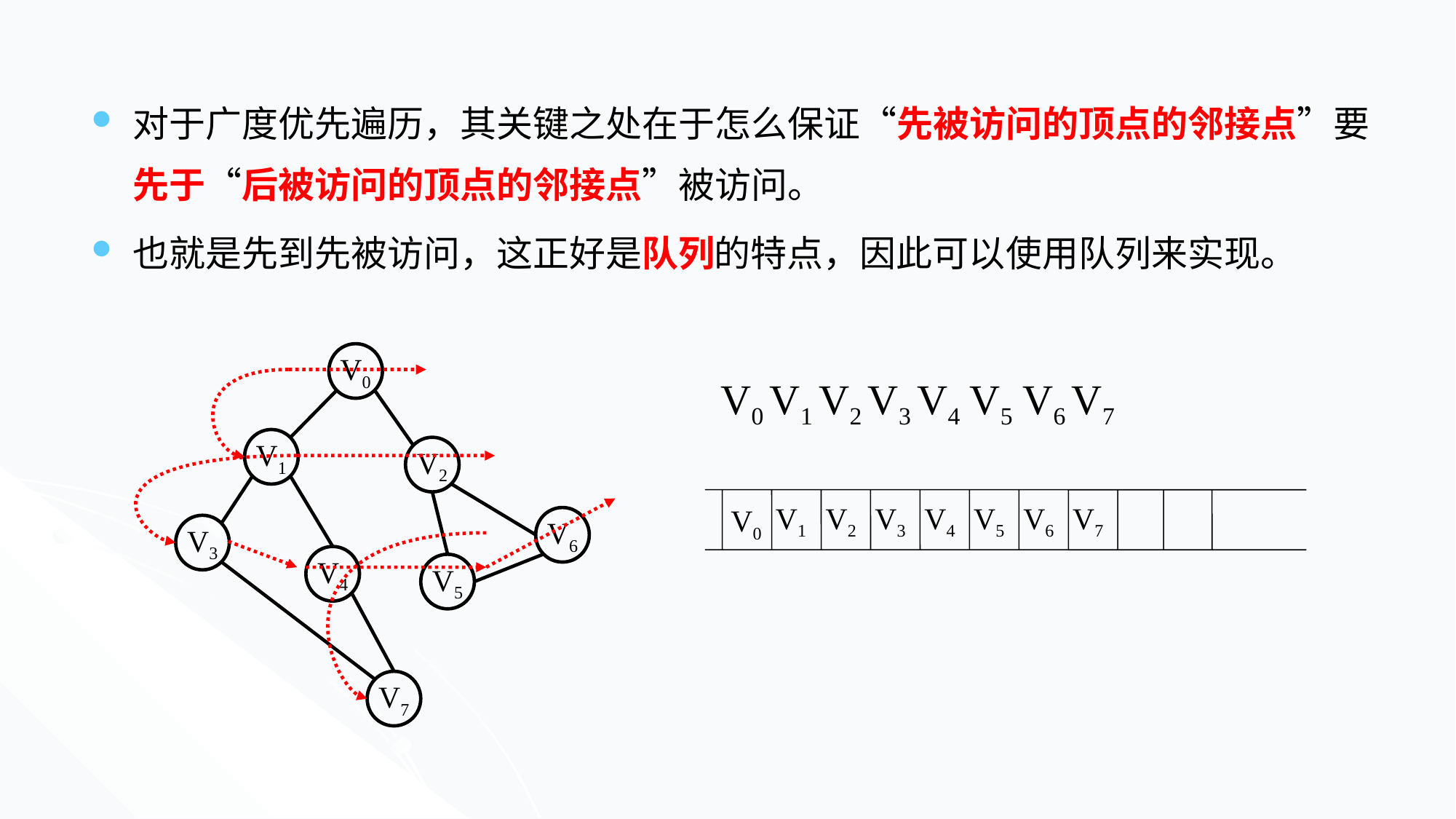

对于广度优先遍历，其关键之处在于怎么保证“先被访问的顶点的邻接点”要先于“后被访问的顶点的邻接点”被访问。
也就是先到先被访问，这正好是队列的特点，因此可以使用队列来实现。
V0
V1
V2
V6
V3
V4
V5
V7

V0 V1 V2 V3 V4 V5 V6 V7

V1
V2
V3
V4
V5
V6
V7
V0